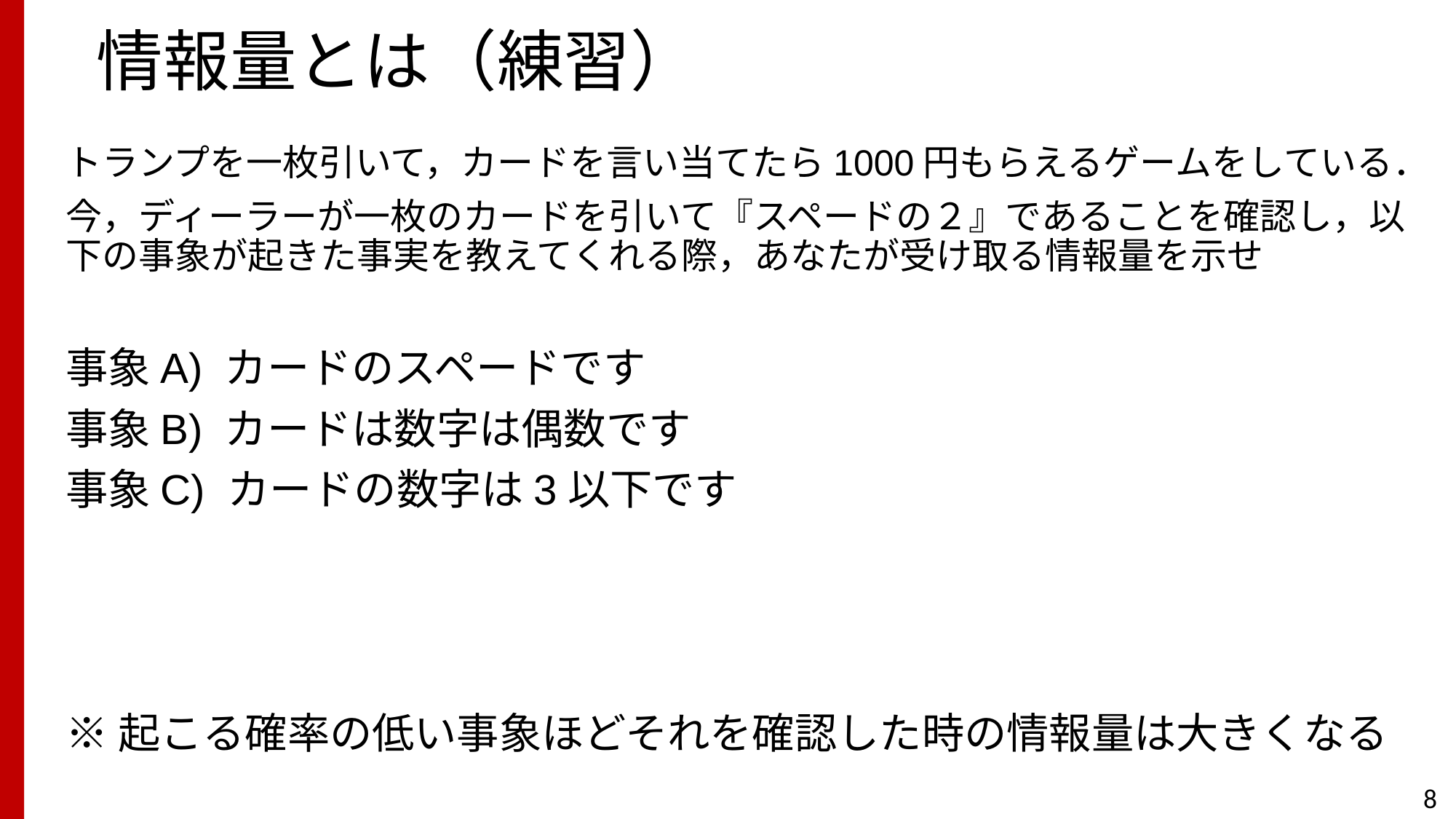

# 情報量とは（練習）
トランプを一枚引いて，カードを言い当てたら1000円もらえるゲームをしている．
今，ディーラーが一枚のカードを引いて『スペードの２』であることを確認し，以下の事象が起きた事実を教えてくれる際，あなたが受け取る情報量を示せ

事象A) カードのスペードです
事象B) カードは数字は偶数です
事象C) カードの数字は3以下です

※起こる確率の低い事象ほどそれを確認した時の情報量は大きくなる
8